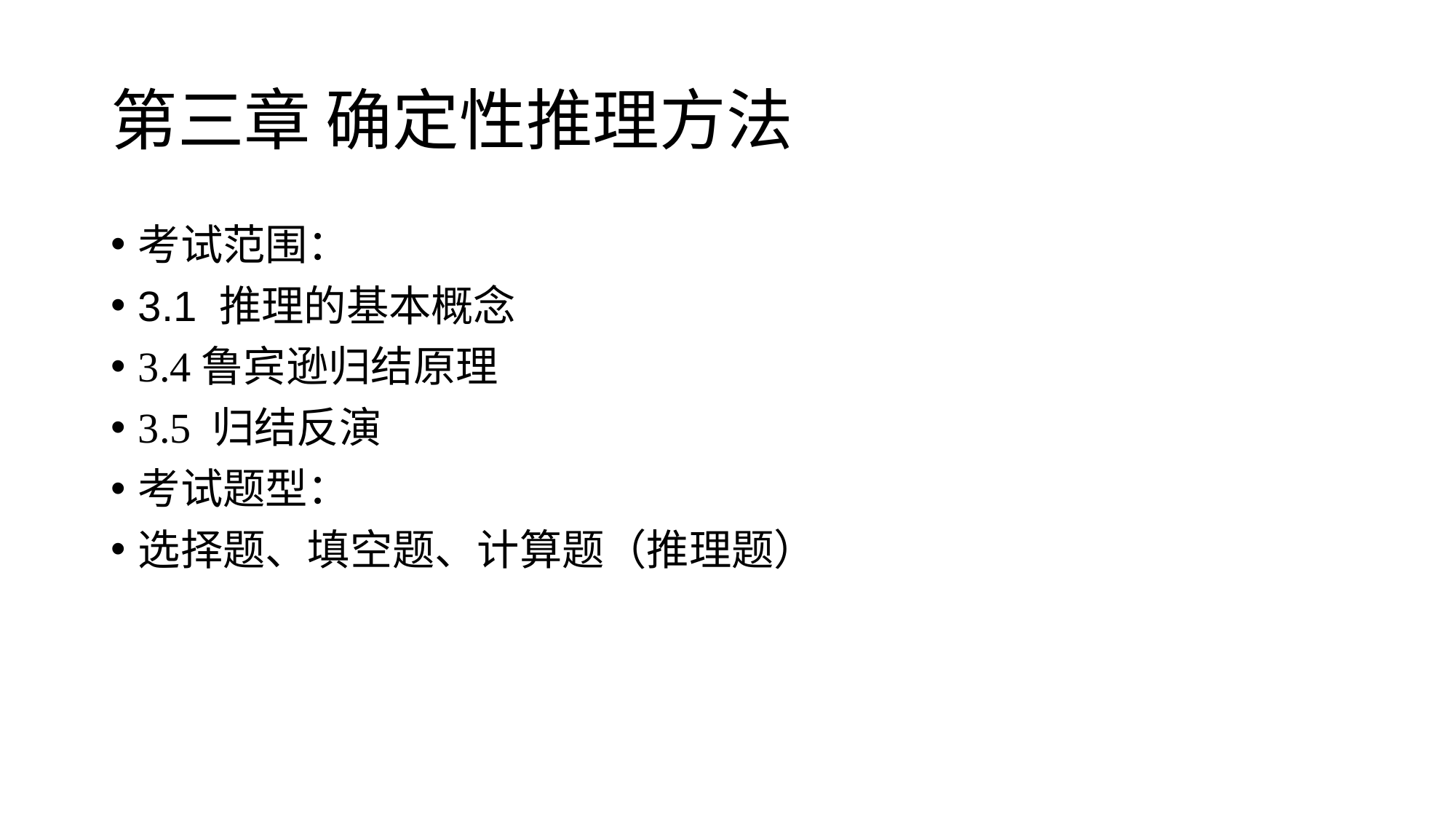

# 第三章 确定性推理方法
考试范围：
3.1 推理的基本概念
3.4鲁宾逊归结原理
3.5 归结反演
考试题型：
选择题、填空题、计算题（推理题）